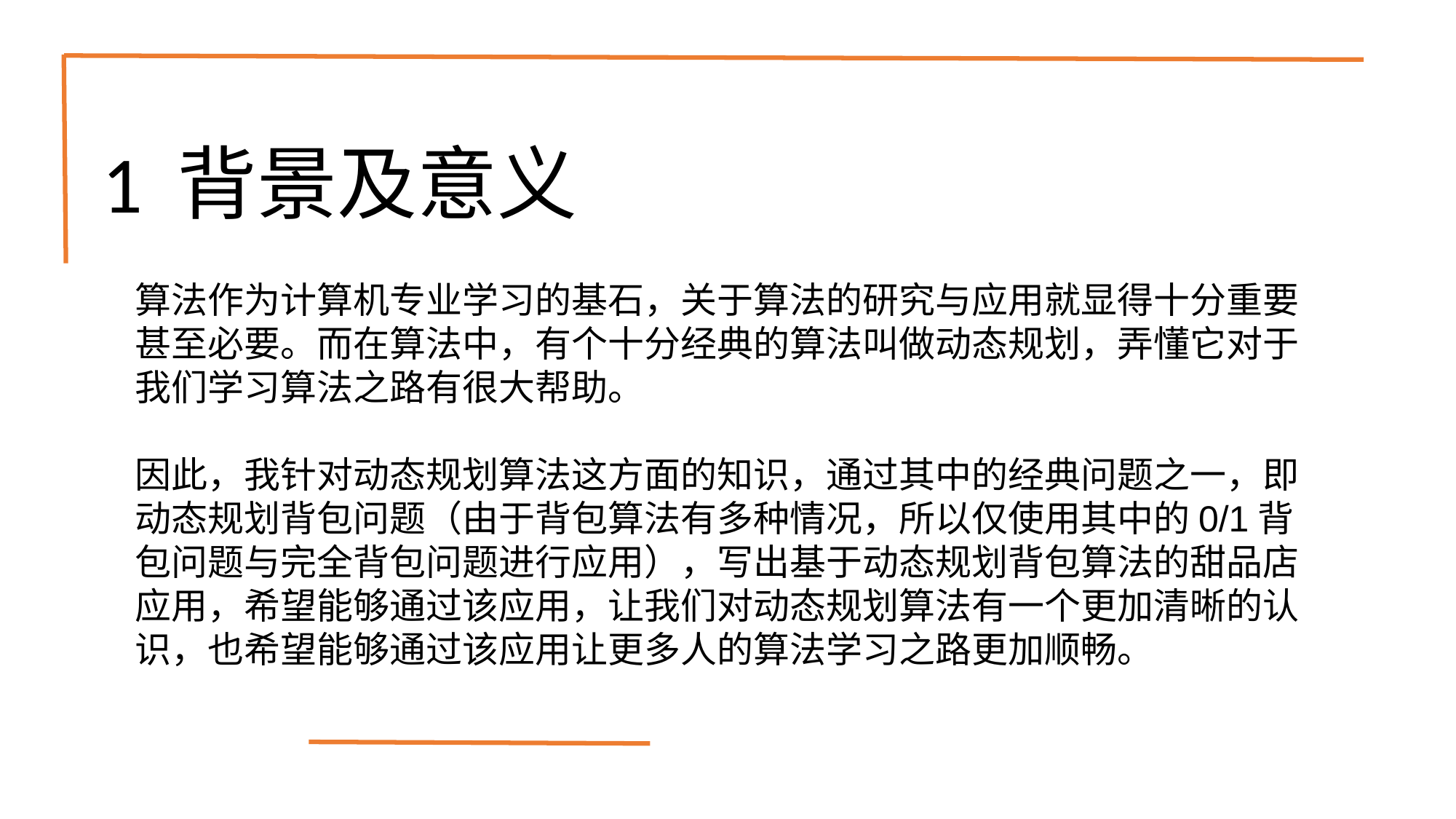

# 1 背景及意义
算法作为计算机专业学习的基石，关于算法的研究与应用就显得十分重要甚至必要。而在算法中，有个十分经典的算法叫做动态规划，弄懂它对于我们学习算法之路有很大帮助。

因此，我针对动态规划算法这方面的知识，通过其中的经典问题之一，即动态规划背包问题（由于背包算法有多种情况，所以仅使用其中的0/1背包问题与完全背包问题进行应用），写出基于动态规划背包算法的甜品店应用，希望能够通过该应用，让我们对动态规划算法有一个更加清晰的认识，也希望能够通过该应用让更多人的算法学习之路更加顺畅。

3